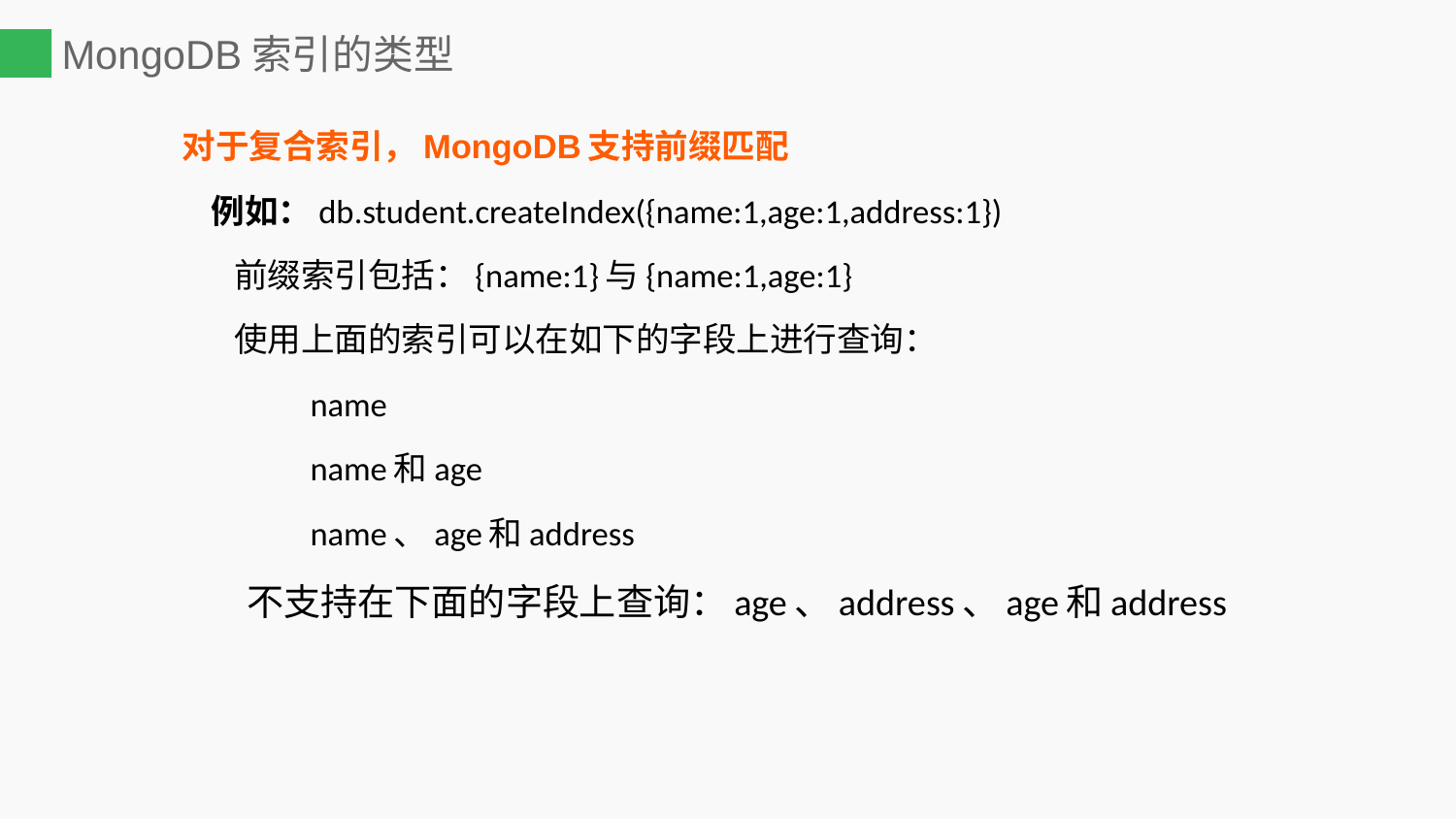

# MongoDB索引的类型
对于复合索引，MongoDB支持前缀匹配
   例如：db.student.createIndex({name:1,age:1,address:1})
      前缀索引包括：{name:1}与{name:1,age:1}
      使用上面的索引可以在如下的字段上进行查询：
                 name
                 name和age
                 name、age和address
       不支持在下面的字段上查询：age、address、age和address